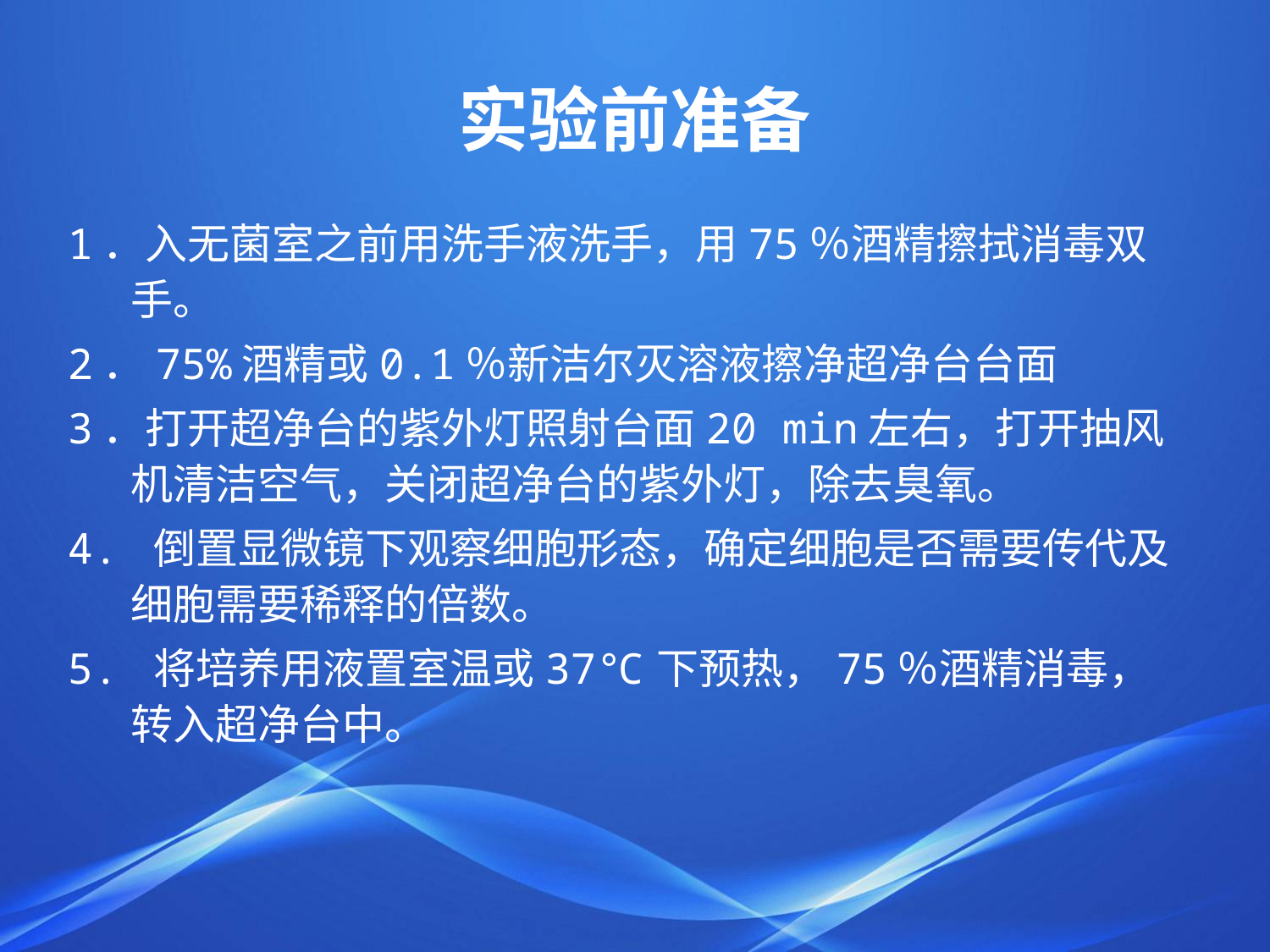

# 实验前准备
1．入无菌室之前用洗手液洗手，用75％酒精擦拭消毒双手。
2．75%酒精或0.1％新洁尔灭溶液擦净超净台台面
3．打开超净台的紫外灯照射台面20 min左右，打开抽风机清洁空气，关闭超净台的紫外灯，除去臭氧。
4. 倒置显微镜下观察细胞形态，确定细胞是否需要传代及细胞需要稀释的倍数。
5. 将培养用液置室温或37℃下预热，75％酒精消毒，转入超净台中。